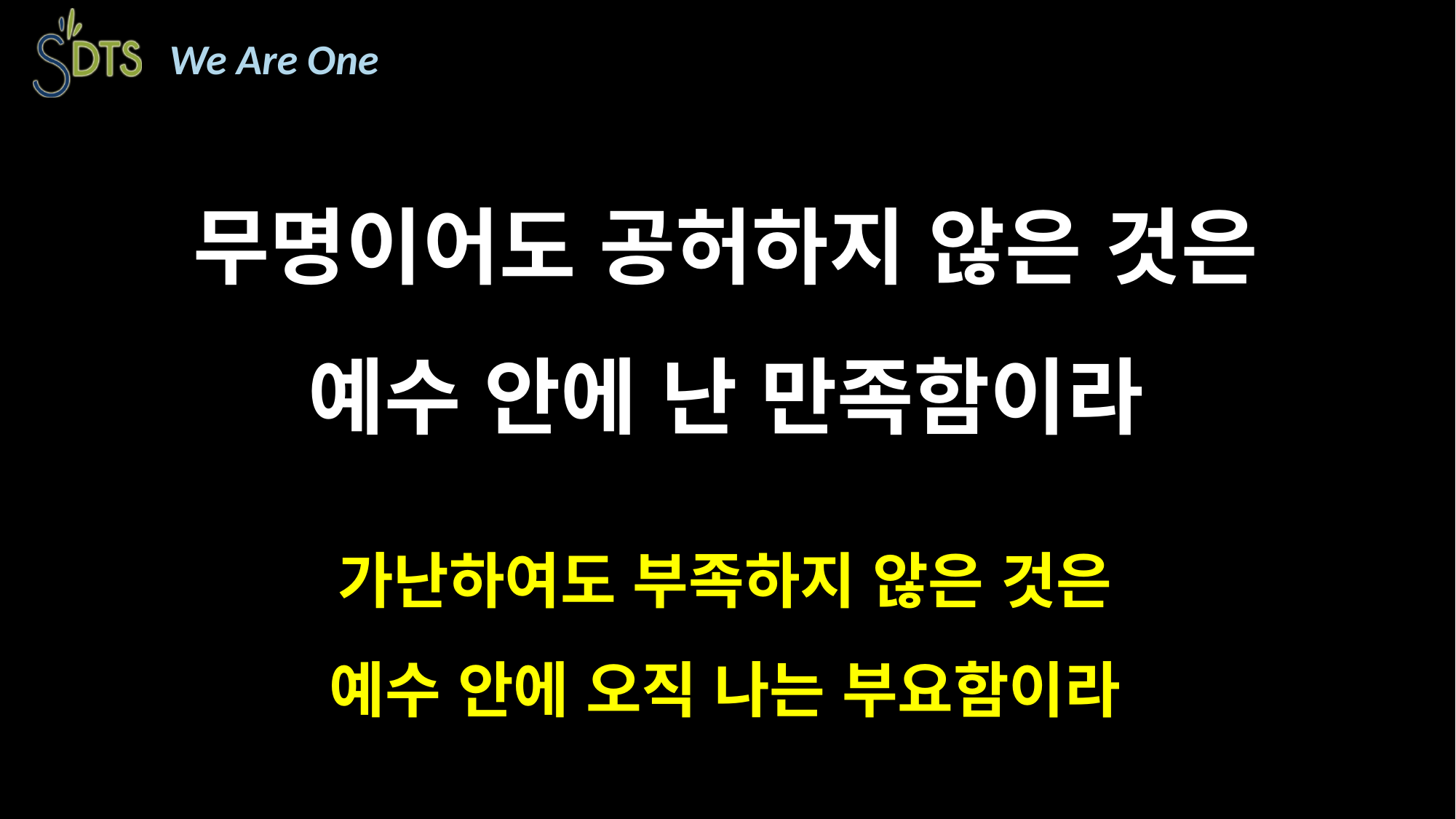

무명이어도 공허하지 않은 것은
예수 안에 난 만족함이라
가난하여도 부족하지 않은 것은
예수 안에 오직 나는 부요함이라